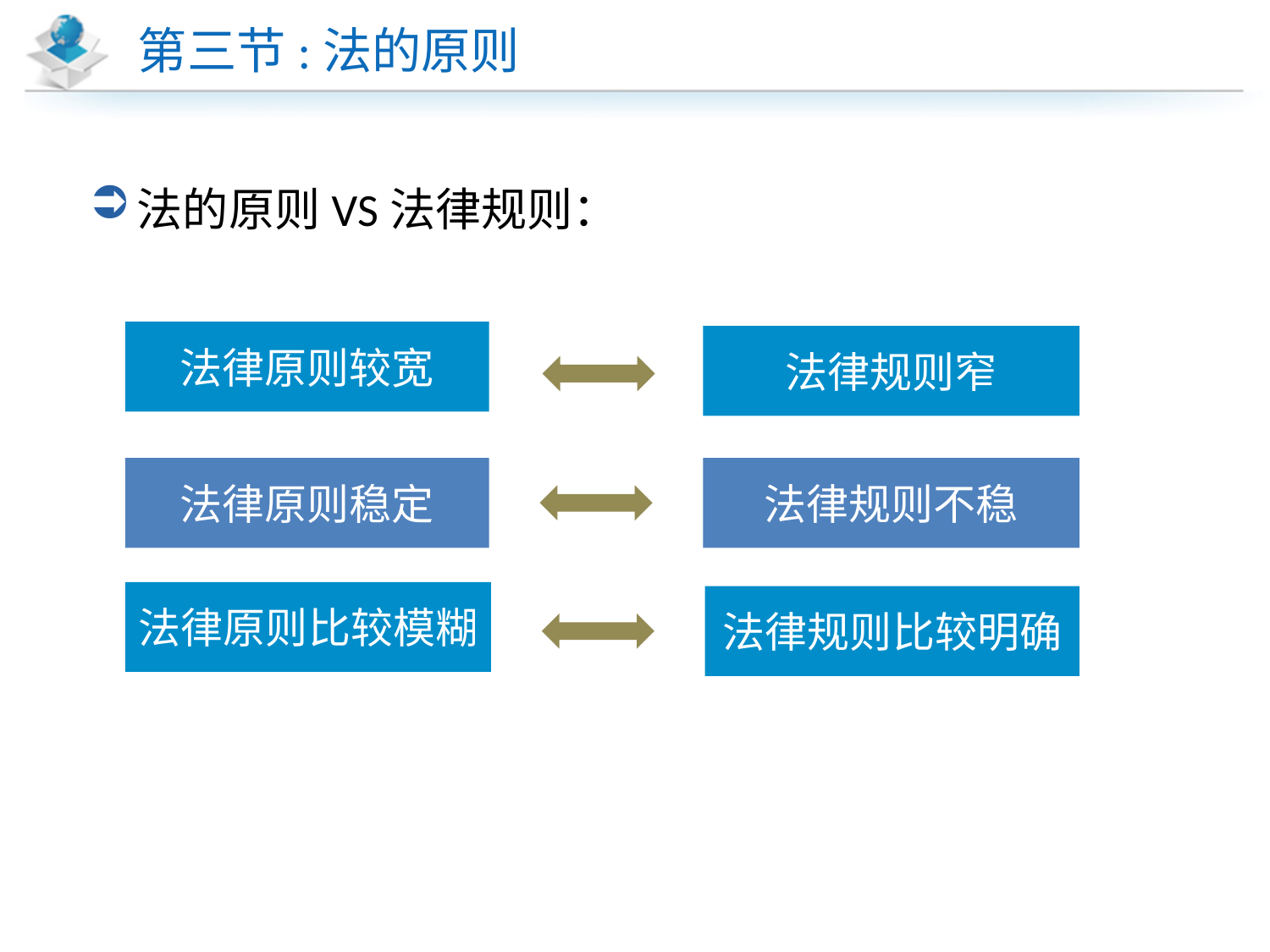

# 第三节:法的原则
法的原则VS法律规则：
法律原则较宽
法律规则窄

法律原则稳定
法律规则不稳

法律原则比较模糊
法律规则比较明确